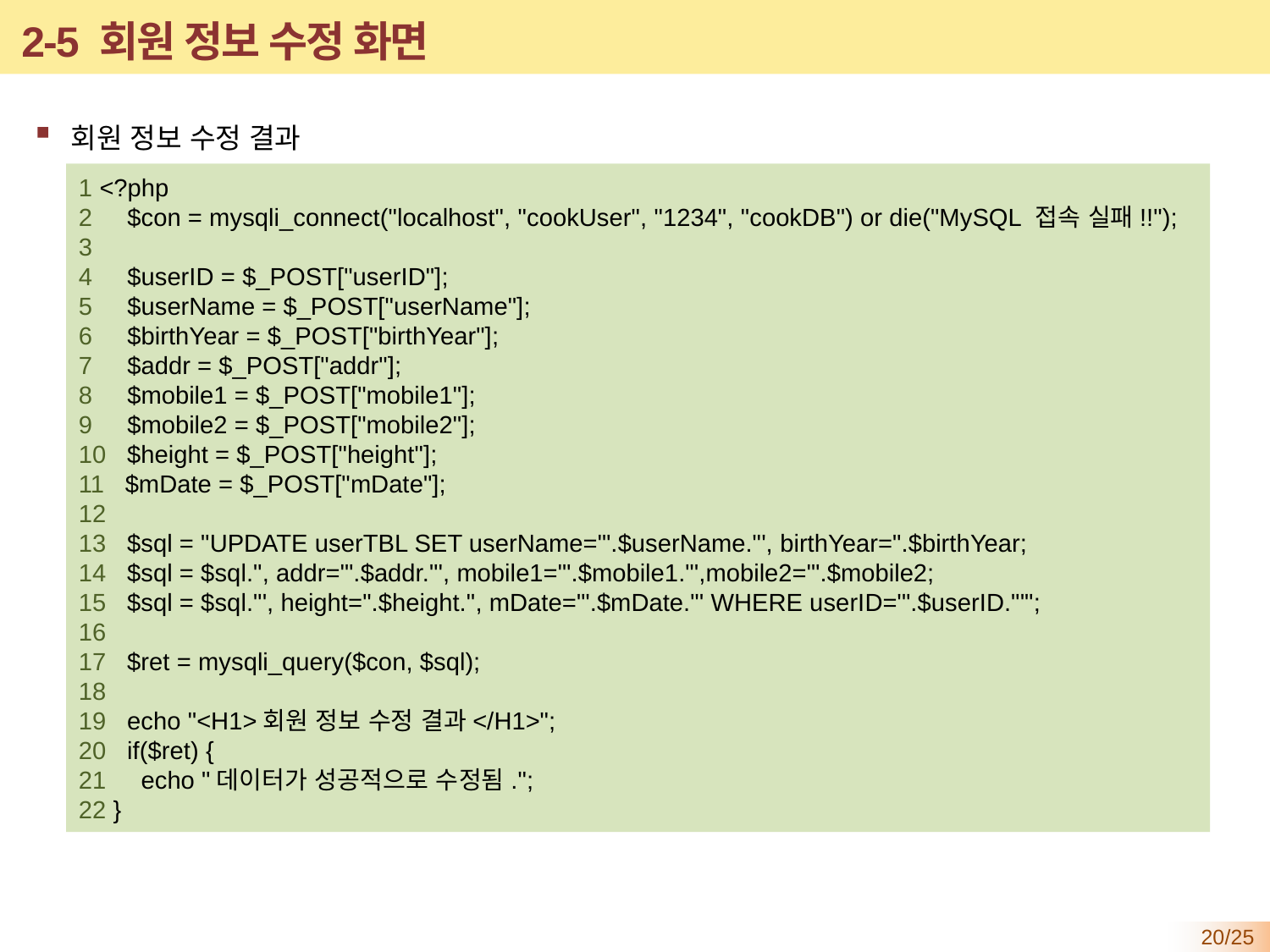

# 2-5 회원 정보 수정 화면
회원 정보 수정 결과
1 <?php
2     $con = mysqli_connect("localhost", "cookUser", "1234", "cookDB") or die("MySQL 접속 실패!!");
3
4     $userID = $_POST["userID"];
5     $userName = $_POST["userName"];
6     $birthYear = $_POST["birthYear"];
7     $addr = $_POST["addr"];
8     $mobile1 = $_POST["mobile1"];
9     $mobile2 = $_POST["mobile2"];
10   $height = $_POST["height"];
11   $mDate = $_POST["mDate"];
12
13   $sql = "UPDATE userTBL SET userName='".$userName."', birthYear=".$birthYear;
14   $sql = $sql.", addr='".$addr."', mobile1='".$mobile1."',mobile2='".$mobile2;
15   $sql = $sql."', height=".$height.", mDate='".$mDate."' WHERE userID='".$userID."'";
16
17   $ret = mysqli_query($con, $sql);
18
19   echo "<H1>회원 정보 수정 결과</H1>";
20   if($ret) {
21     echo "데이터가 성공적으로 수정됨.";
22 }